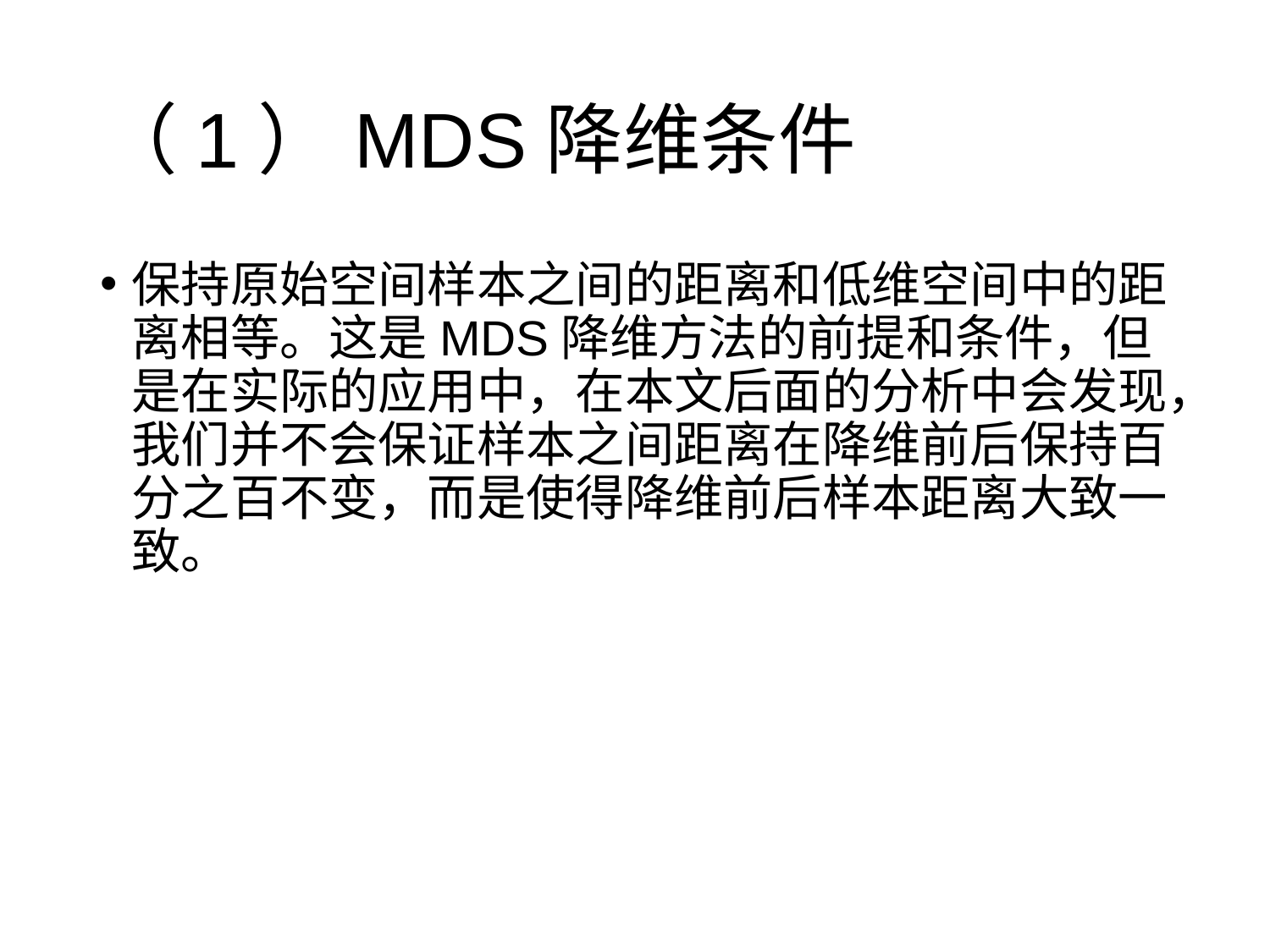

# （1）MDS降维条件
保持原始空间样本之间的距离和低维空间中的距离相等。这是MDS降维方法的前提和条件，但是在实际的应用中，在本文后面的分析中会发现，我们并不会保证样本之间距离在降维前后保持百分之百不变，而是使得降维前后样本距离大致一致。